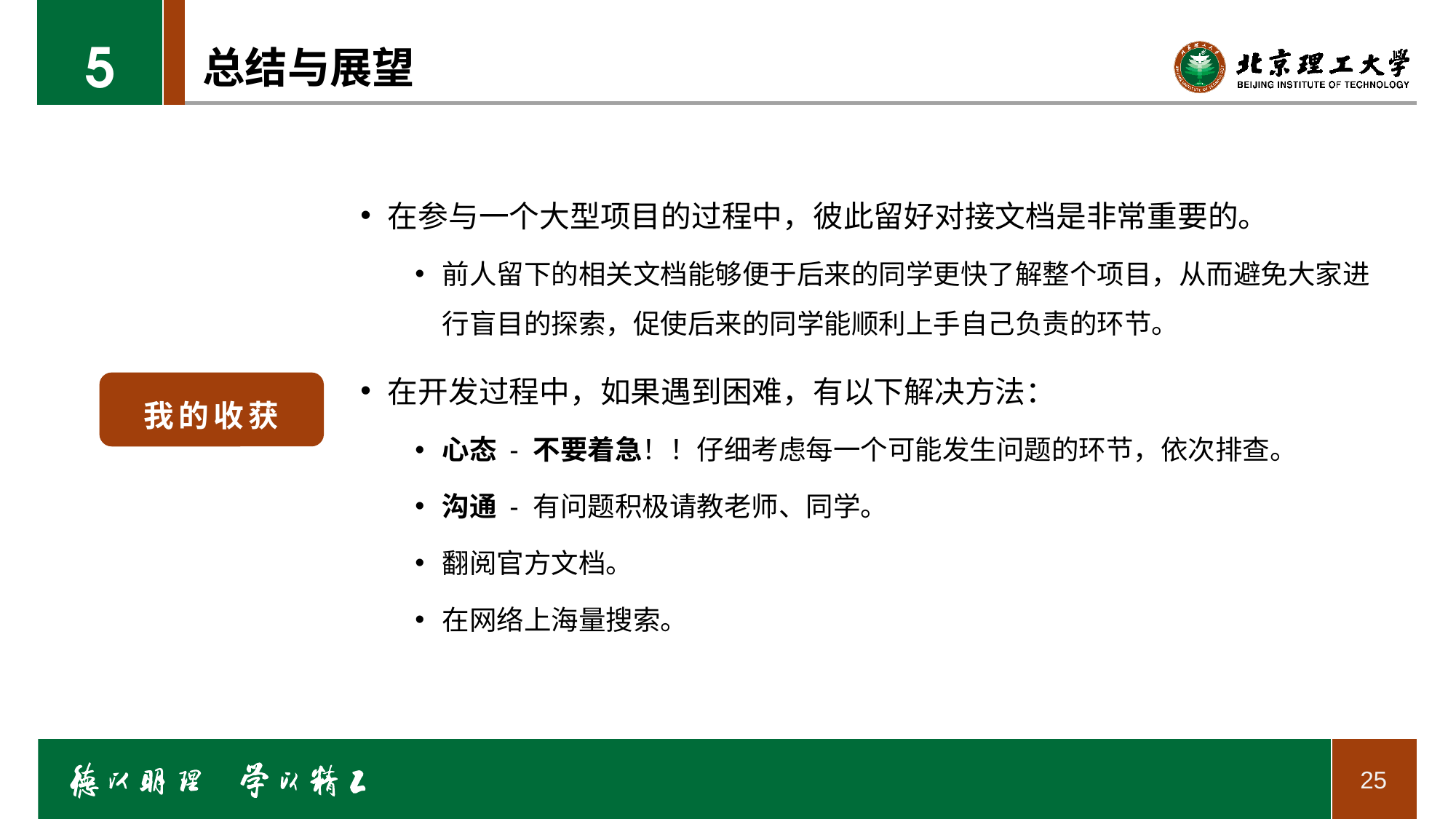

5
# 总结与展望
在参与一个大型项目的过程中，彼此留好对接文档是非常重要的。
前人留下的相关文档能够便于后来的同学更快了解整个项目，从而避免大家进行盲目的探索，促使后来的同学能顺利上手自己负责的环节。
在开发过程中，如果遇到困难，有以下解决方法：
心态 - 不要着急！！仔细考虑每一个可能发生问题的环节，依次排查。
沟通 - 有问题积极请教老师、同学。
翻阅官方文档。
在网络上海量搜索。
我的收获